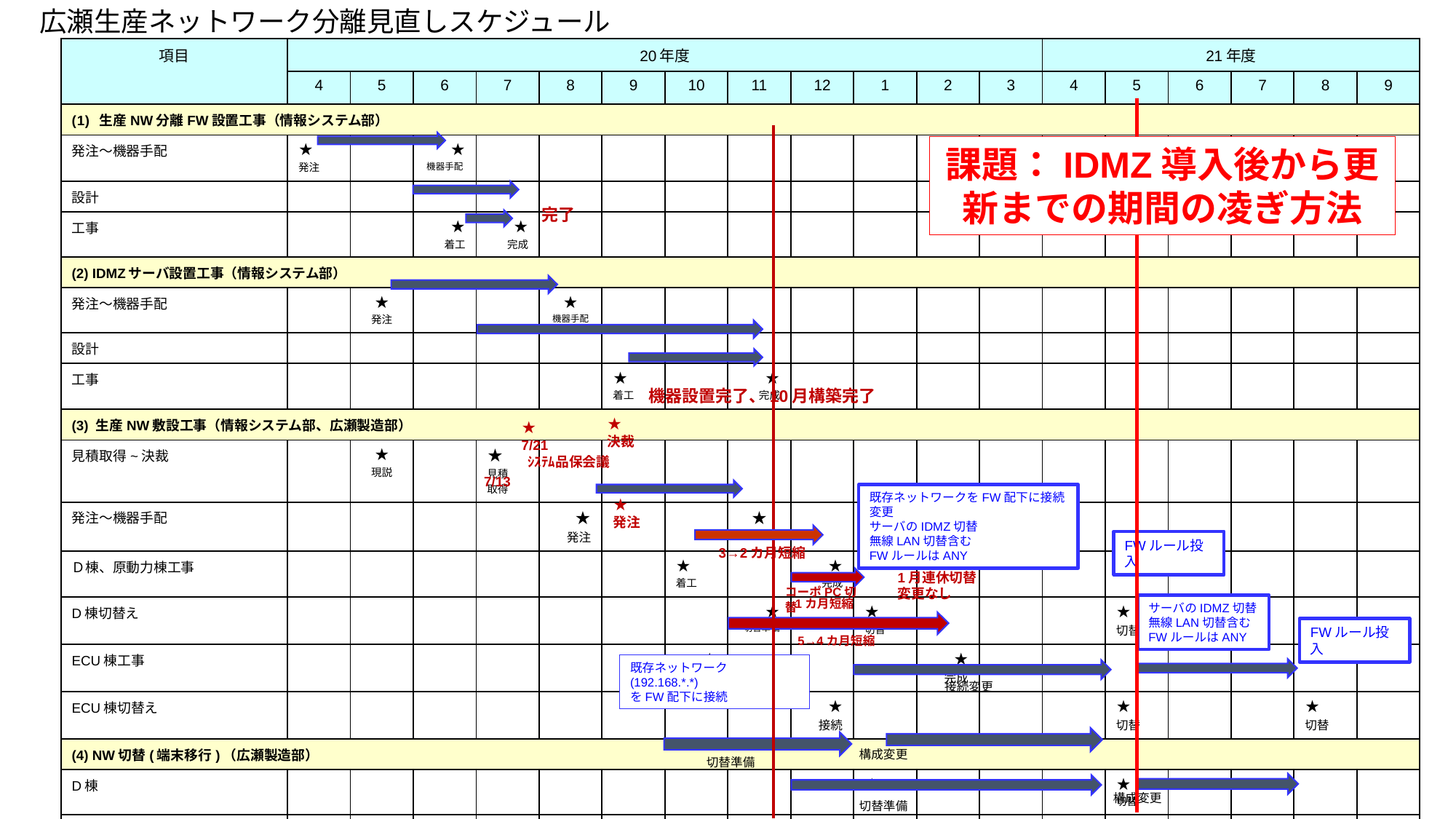

広瀬生産ネットワーク分離見直しスケジュール
| 項目 | 20年度 |  |  |  |  |  |  |  |  |  |  |  | 21年度 |  |  |  |  |  |
| --- | --- | --- | --- | --- | --- | --- | --- | --- | --- | --- | --- | --- | --- | --- | --- | --- | --- | --- |
|  | 4 | 5 | 6 | 7 | 8 | 9 | 10 | 11 | 12 | 1 | 2 | 3 | 4 | 5 | 6 | 7 | 8 | 9 |
| 生産NW分離FW設置工事（情報システム部） |  |  |  |  |  |  |  |  |  |  |  |  |  |  |  |  |  |  |
| 発注～機器手配 | ★ 発注 |  | ★ 機器手配 |  |  |  |  |  |  |  |  |  |  |  |  |  |  |  |
| 設計 |  |  |  |  |  |  |  |  |  |  |  |  |  |  |  |  |  |  |
| 工事 |  |  | ★ 着工 | ★ 完成 |  |  |  |  |  |  |  |  |  |  |  |  |  |  |
| (2) IDMZサーバ設置工事（情報システム部） |  |  |  |  |  |  |  |  |  |  |  |  |  |  |  |  |  |  |
| 発注～機器手配 |  | ★ 発注 |  |  | ★ 機器手配 |  |  |  |  |  |  |  |  |  |  |  |  |  |
| 設計 |  |  |  |  |  |  |  |  |  |  |  |  |  |  |  |  |  |  |
| 工事 |  |  |  |  |  | ★ 着工 |  | ★ 完成 |  |  |  |  |  |  |  |  |  |  |
| (3) 生産NW敷設工事（情報システム部、広瀬製造部） |  |  |  |  |  |  |  |  |  |  |  |  |  |  |  |  |  |  |
| 見積取得~決裁 |  | ★ 現説 |  | ★ 見積 取得 |  |  |  |  |  |  |  |  |  |  |  |  |  |  |
| 発注～機器手配 |  |  |  |  | ★ 発注 |  |  | ★ 機器手配 |  |  |  |  |  |  |  |  |  |  |
| Ｄ棟、原動力棟工事 |  |  |  |  |  |  | ★ 着工 |  | ★ 完成 |  |  |  |  |  |  |  |  |  |
| D棟切替え |  |  |  |  |  |  |  | ★ 切替準備 |  | ★ 切替 |  |  |  | ★ 切替 |  |  |  |  |
| ECU棟工事 |  |  |  |  |  |  | ★ 着工 |  |  |  | ★ 完成 |  |  |  |  |  |  |  |
| ECU棟切替え |  |  |  |  |  |  |  |  | ★ 接続 |  |  |  |  | ★ 切替 |  |  | ★ 切替 |  |
| (4) NW切替(端末移行)（広瀬製造部） |  |  |  |  |  |  |  |  |  |  |  |  |  |  |  |  |  |  |
| D棟 |  |  |  |  |  |  |  |  |  | ★ |  |  |  | ★ 切替 |  |  |  |  |
| ECU棟、原動力棟 |  |  |  |  |  |  |  |  |  |  |  |  |  | ★ |  |  | ★ 切替 |  |

課題：IDMZ導入後から更新までの期間の凌ぎ方法

完了

機器設置完了、10月構築完了
★
決裁
★
7/21
 ｼｽﾃﾑ品保会議
7/13

既存ネットワークをFW配下に接続変更
サーバのIDMZ切替
無線LAN切替含む
FWルールはANY
★
発注

FWルール投入
3→2カ月短縮
1月連休切替
変更なし

コーポPC切替
1カ月短縮
サーバのIDMZ切替
無線LAN切替含む
FWルールはANY

FWルール投入
5→4カ月短縮
既存ネットワーク(192.168.*.*)
をFW配下に接続

接続変更

構成変更
切替準備

構成変更
切替準備